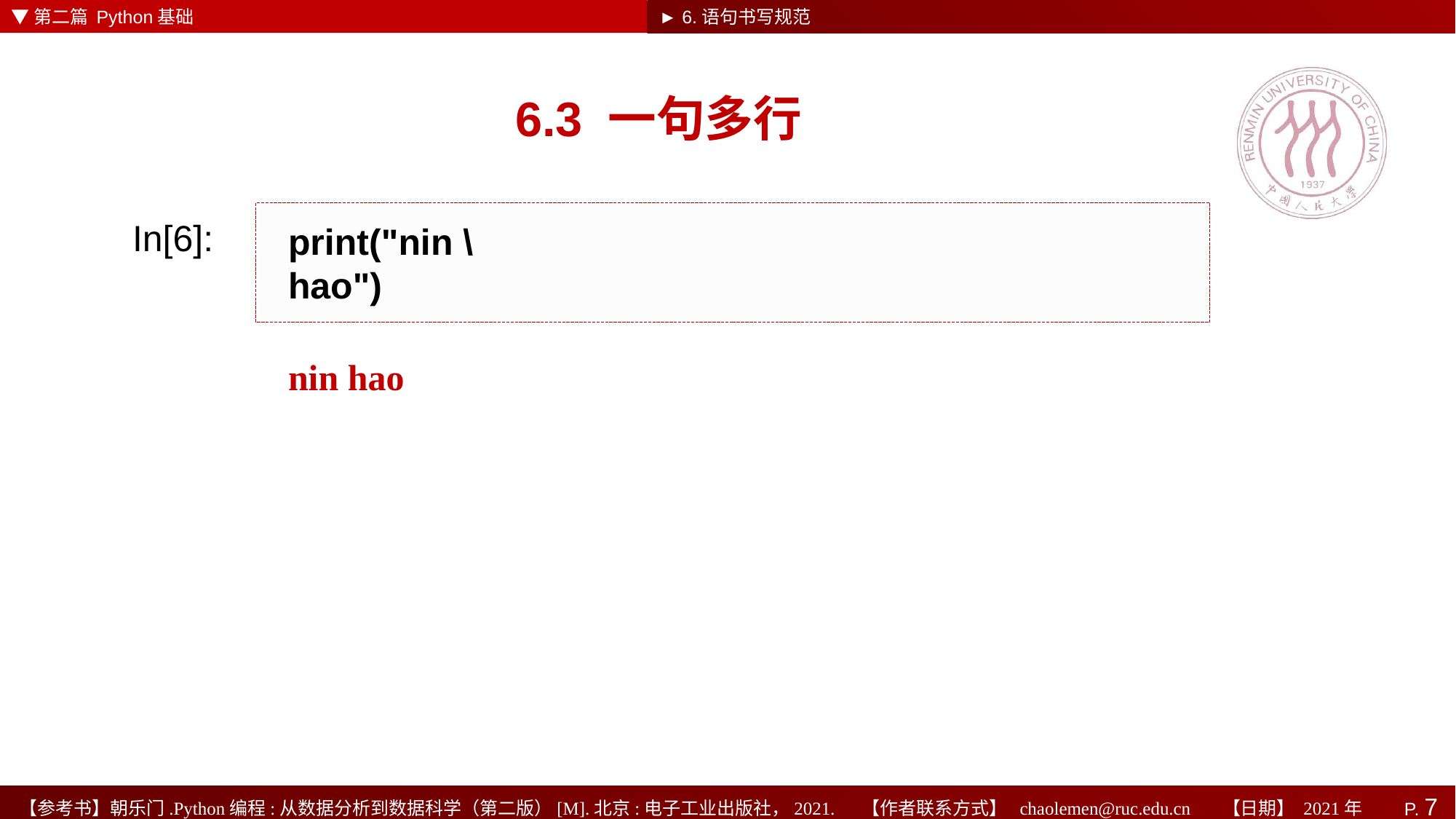

▼第二篇 Python基础
► 6.语句书写规范
# 6.3 一句多行
print("nin \
hao")
In[6]:
nin hao